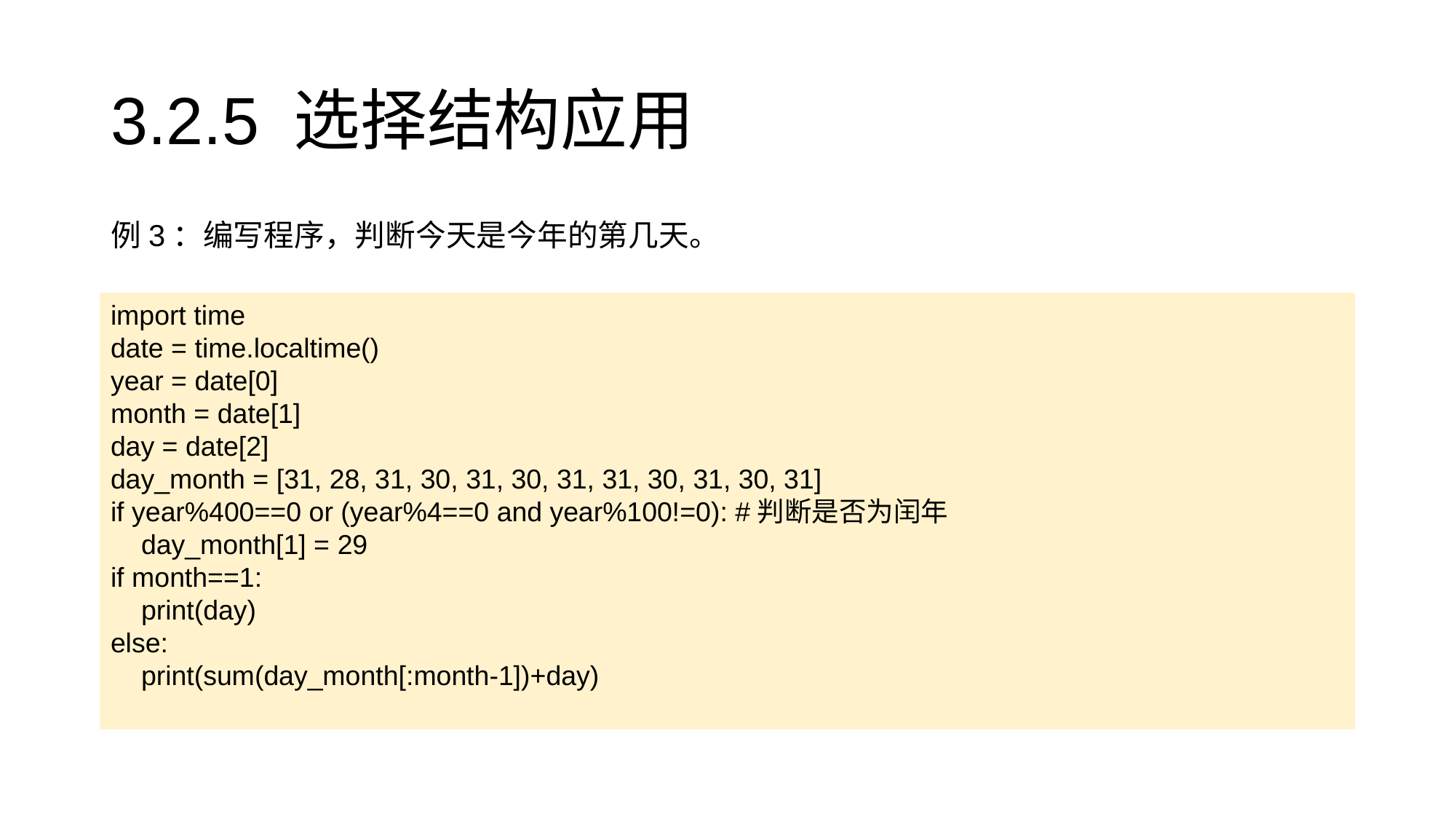

# 3.2.5 选择结构应用
例3：编写程序，判断今天是今年的第几天。
import time
date = time.localtime()
year = date[0]
month = date[1]
day = date[2]
day_month = [31, 28, 31, 30, 31, 30, 31, 31, 30, 31, 30, 31]
if year%400==0 or (year%4==0 and year%100!=0): #判断是否为闰年
    day_month[1] = 29
if month==1:
    print(day)
else:
    print(sum(day_month[:month-1])+day)